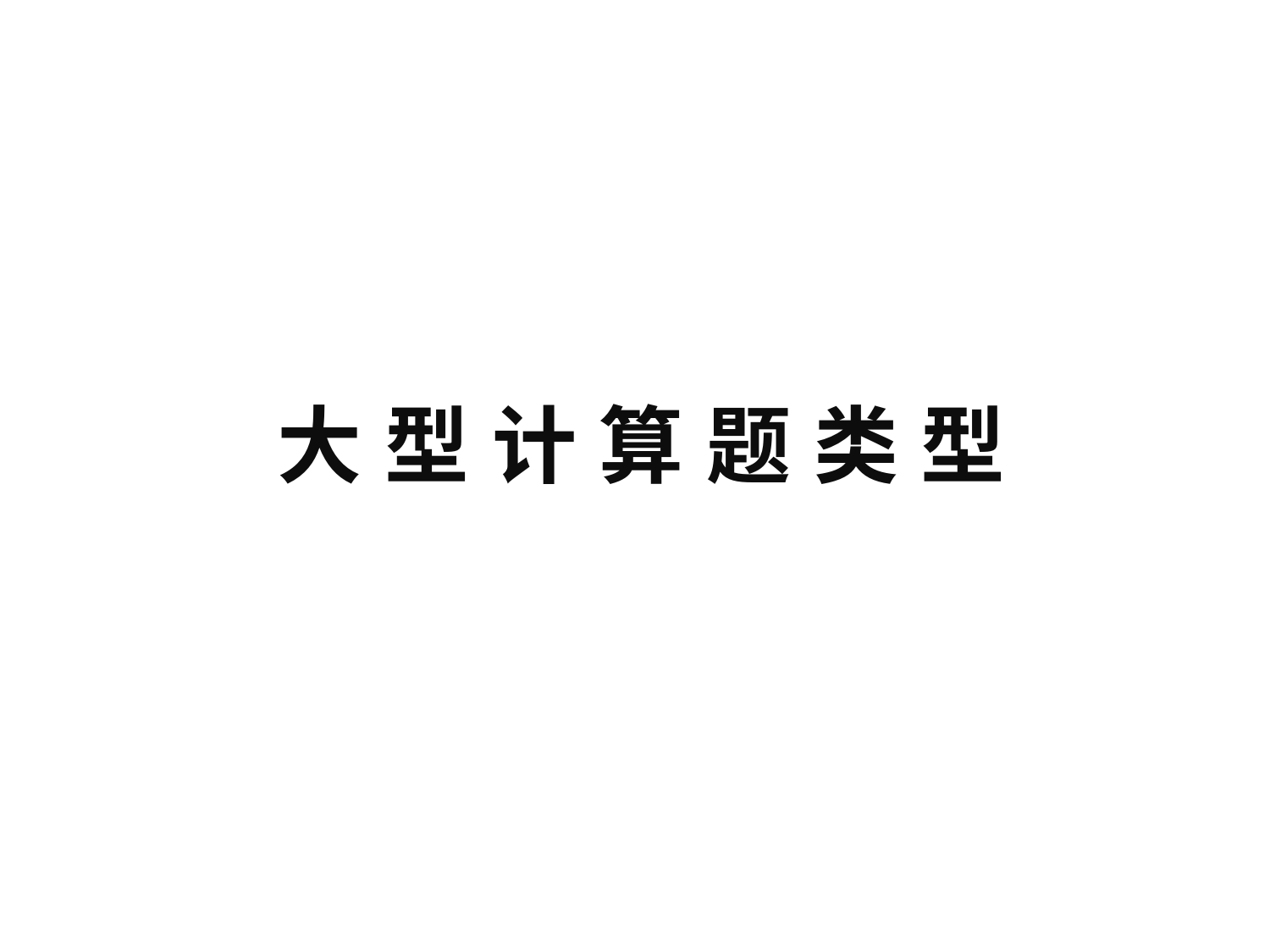

大 型 计 算 题 类 型